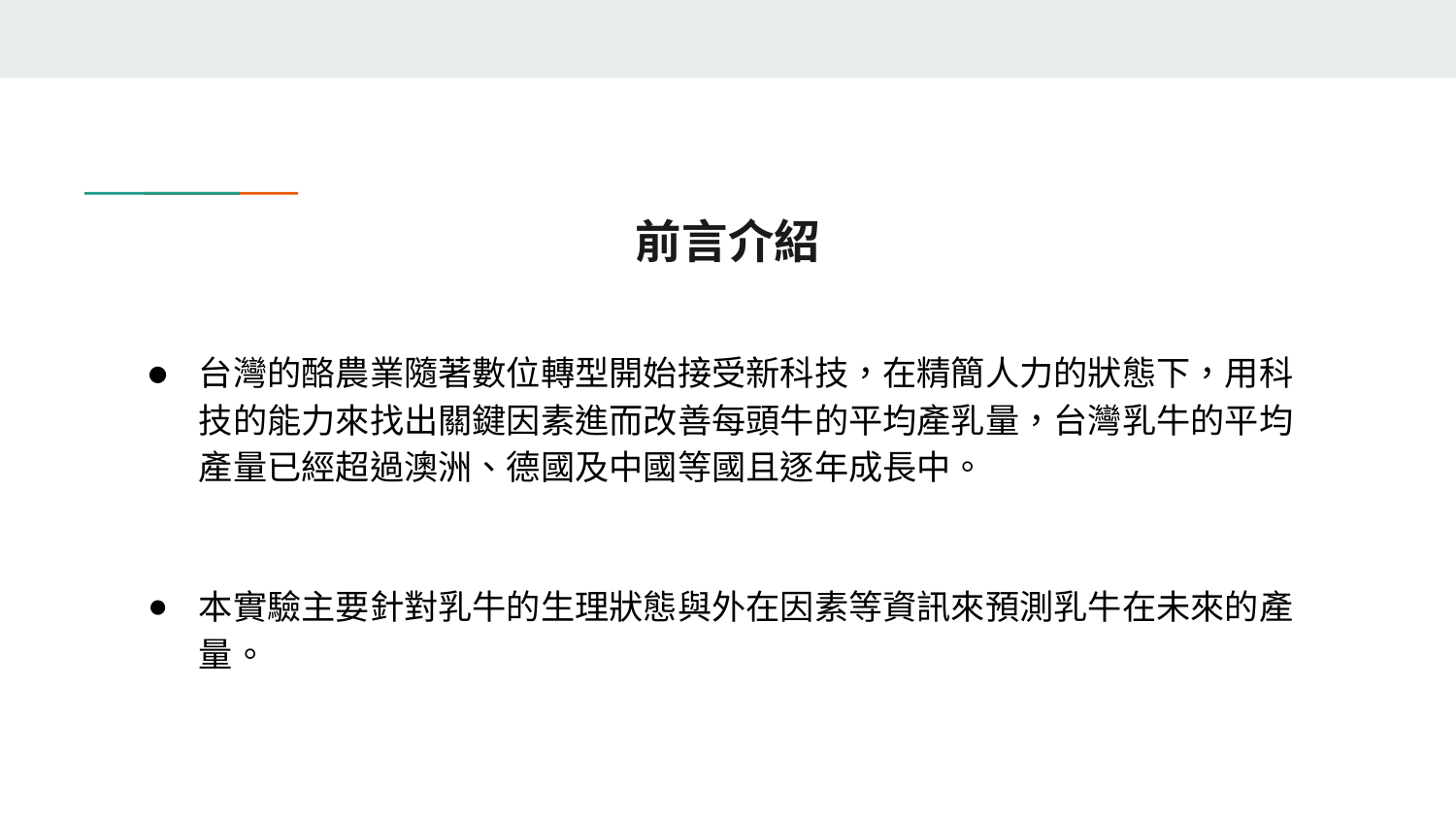

# 前言介紹
台灣的酪農業隨著數位轉型開始接受新科技，在精簡人力的狀態下，用科技的能力來找出關鍵因素進而改善每頭牛的平均產乳量，台灣乳牛的平均產量已經超過澳洲、德國及中國等國且逐年成長中。

本實驗主要針對乳牛的生理狀態與外在因素等資訊來預測乳牛在未來的產量。